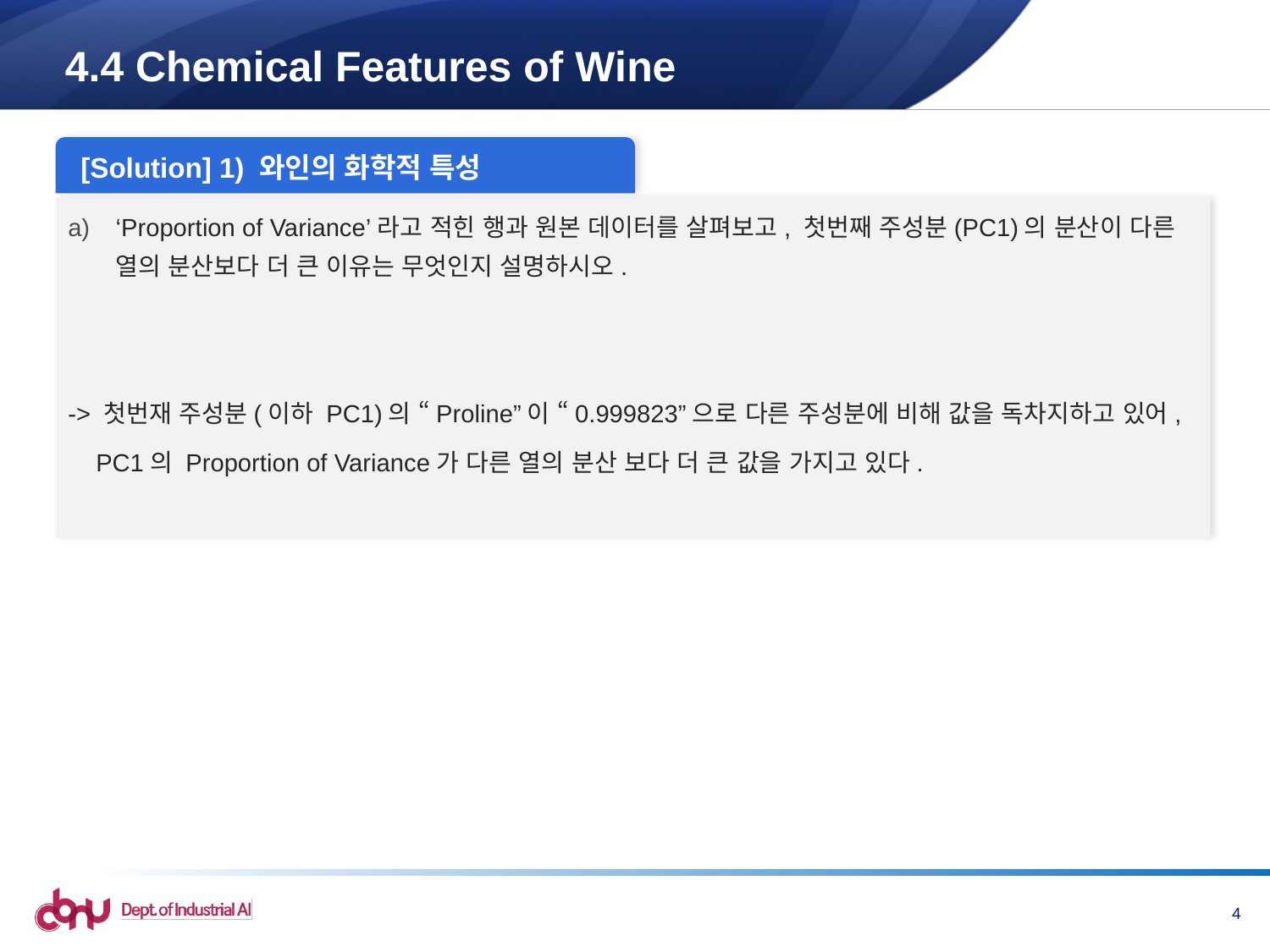

# 4.4 Chemical Features of Wine
[Solution] 1) 와인의 화학적 특성
‘Proportion of Variance’라고 적힌 행과 원본 데이터를 살펴보고, 첫번째 주성분(PC1)의 분산이 다른 열의 분산보다 더 큰 이유는 무엇인지 설명하시오.

-> 첫번재 주성분(이하 PC1)의 “Proline”이 “0.999823”으로 다른 주성분에 비해 값을 독차지하고 있어,
    PC1의 Proportion of Variance가 다른 열의 분산 보다 더 큰 값을 가지고 있다.